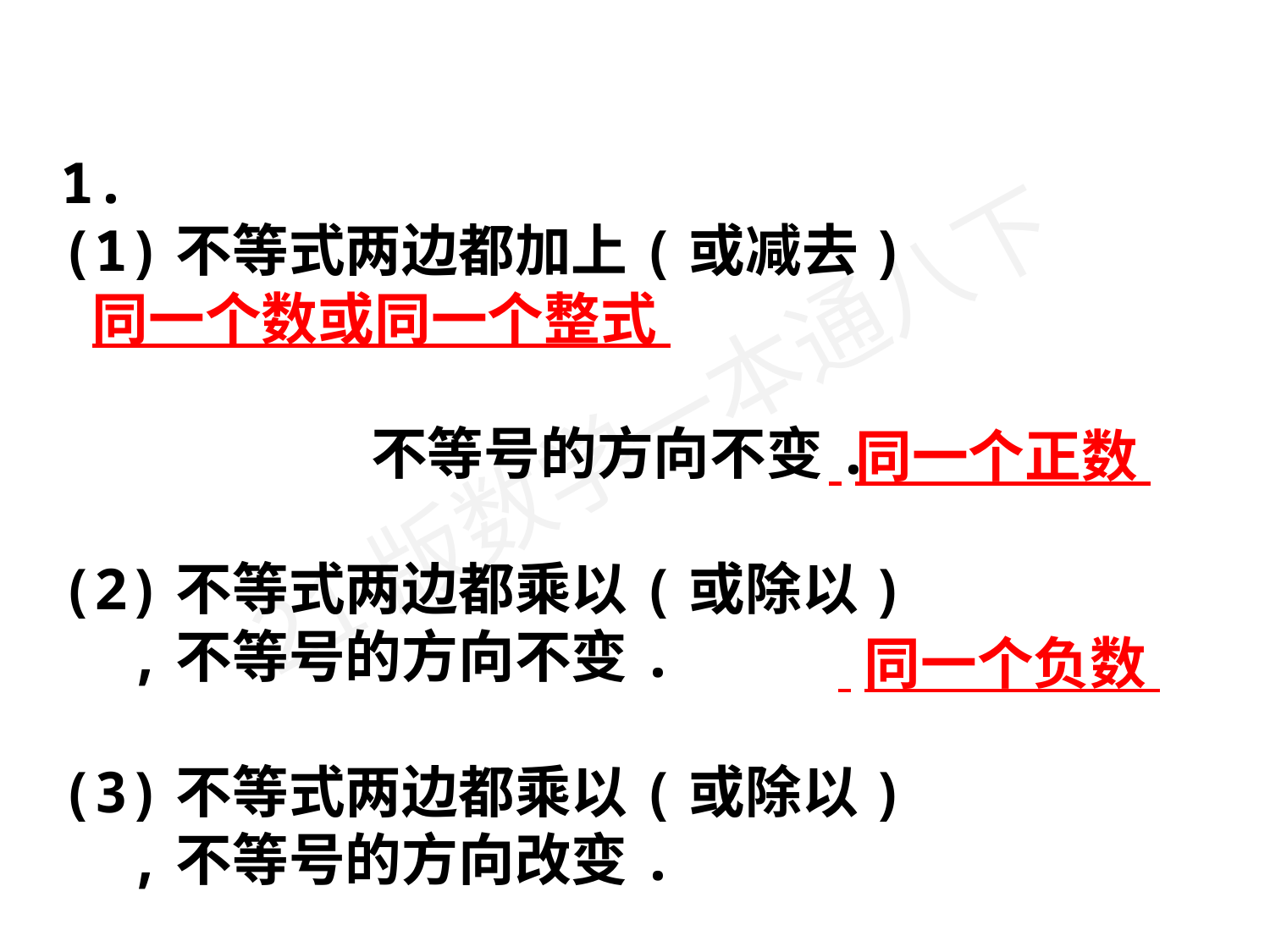

1.
(1)不等式两边都加上(或减去)
                       不等号的方向不变.

(2)不等式两边都乘以(或除以)            ,不等号的方向不变.

(3)不等式两边都乘以(或除以)            ,不等号的方向改变.
同一个数或同一个整式
 同一个正数
 同一个负数